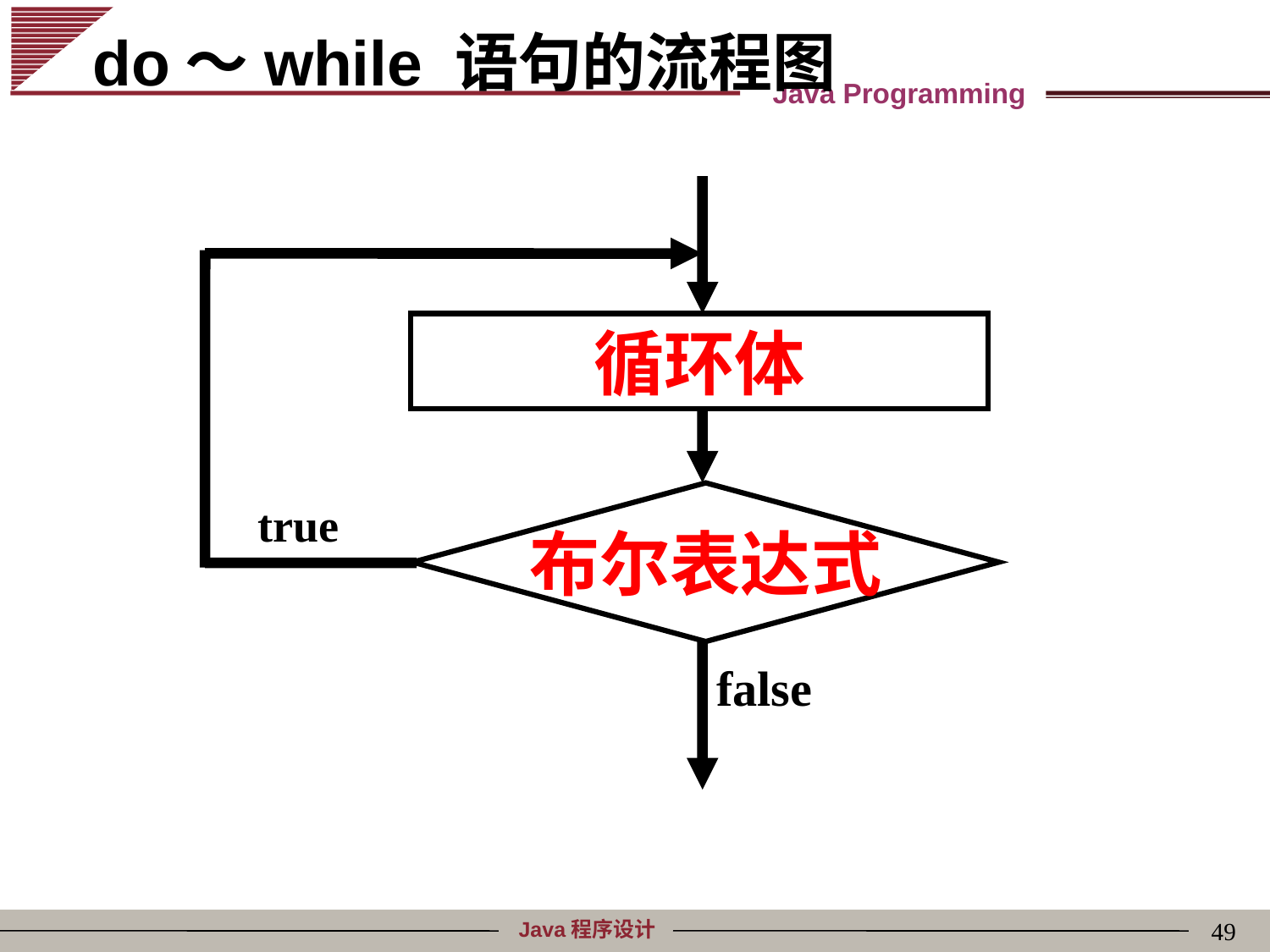

# do～while 语句的流程图

循环体

布尔表达式

true
false